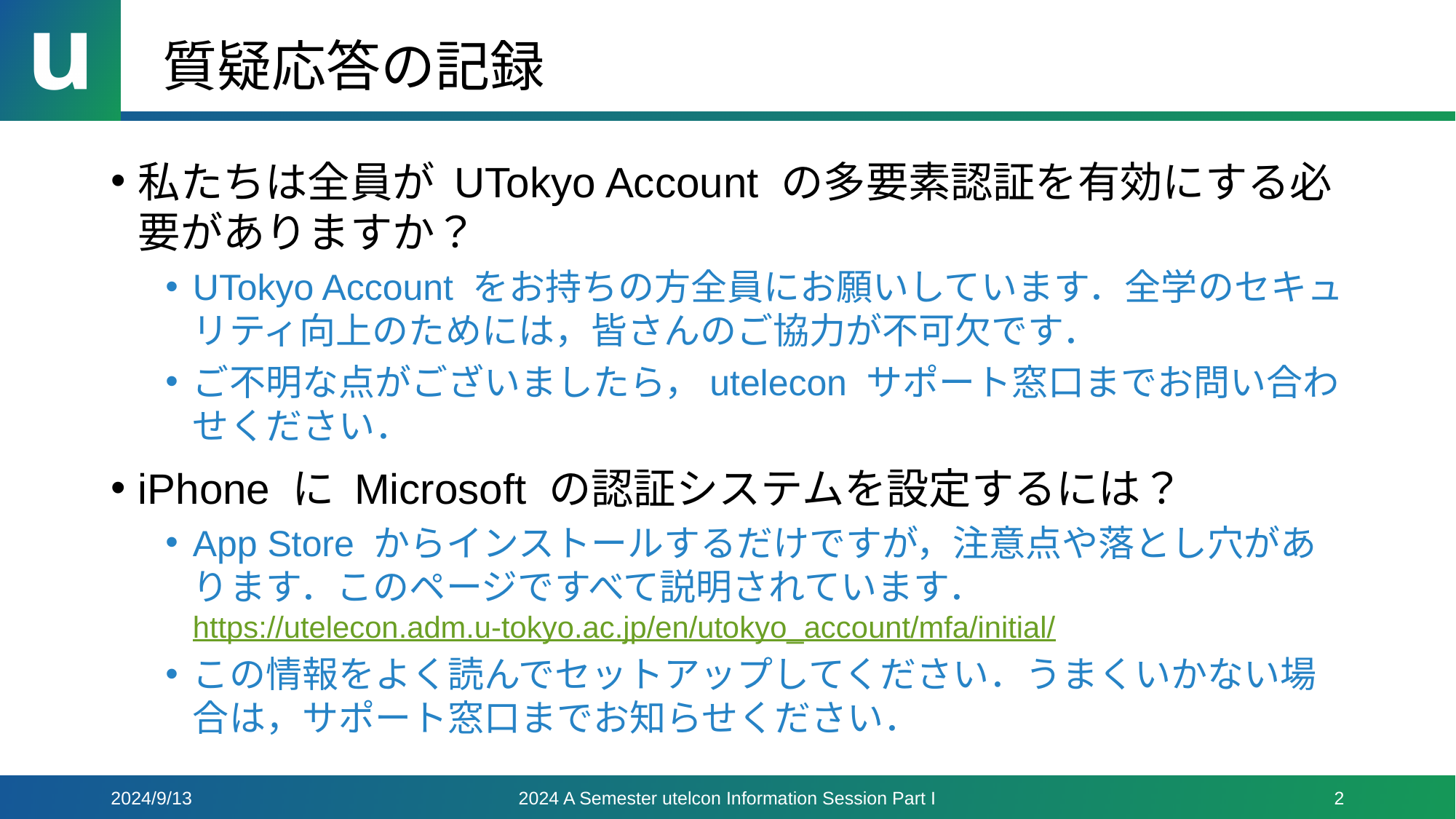

# 質疑応答の記録
私たちは全員が UTokyo Account の多要素認証を有効にする必要がありますか？
UTokyo Account をお持ちの方全員にお願いしています．全学のセキュリティ向上のためには，皆さんのご協力が不可欠です．
ご不明な点がございましたら，utelecon サポート窓口までお問い合わせください．
iPhone に Microsoft の認証システムを設定するには？
App Store からインストールするだけですが，注意点や落とし穴があります．このページですべて説明されています．
https://utelecon.adm.u-tokyo.ac.jp/en/utokyo_account/mfa/initial/
この情報をよく読んでセットアップしてください．うまくいかない場合は，サポート窓口までお知らせください．
2024/9/13
2024 A Semester utelcon Information Session Part I
2